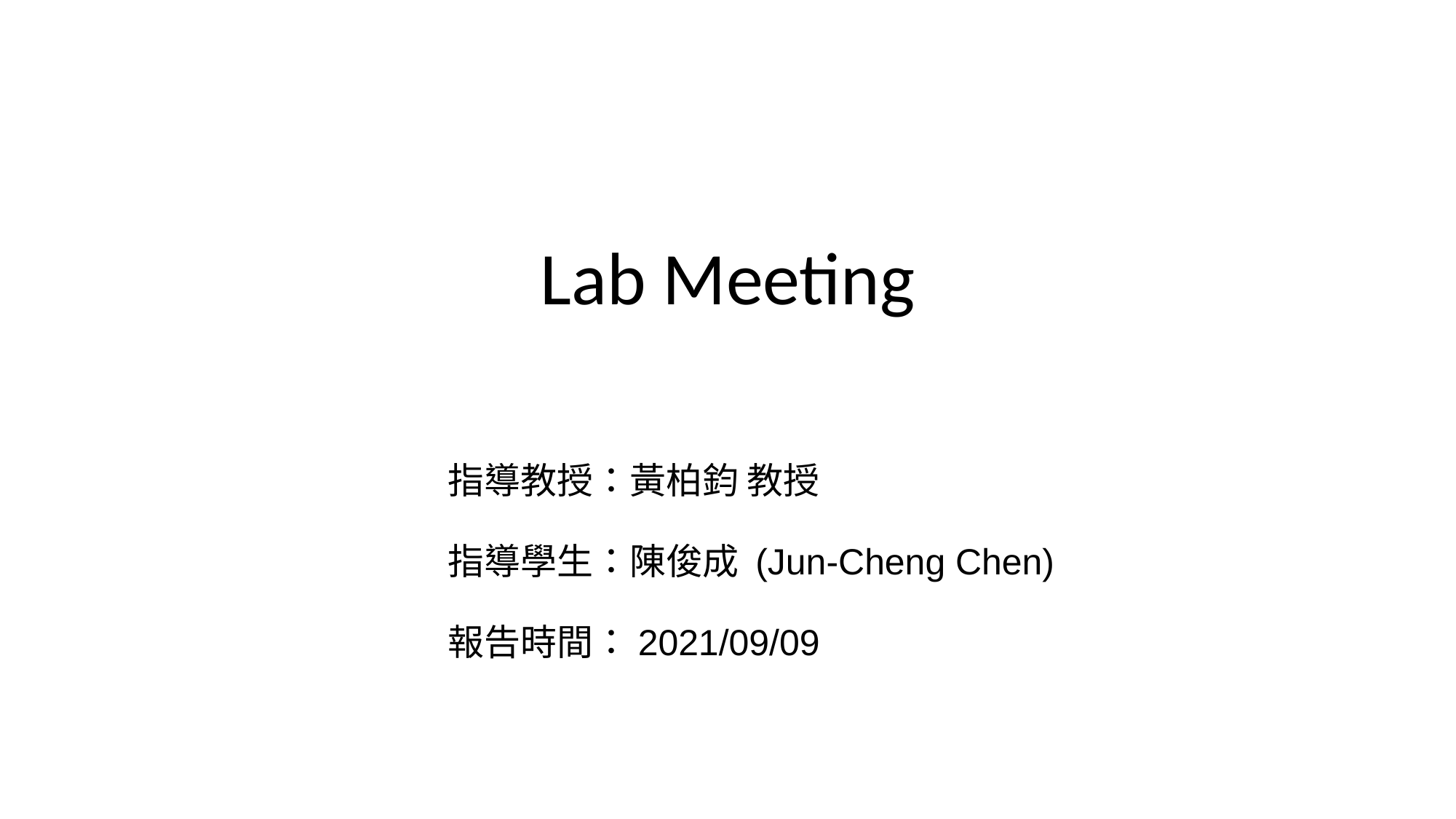

# Lab Meeting
指導教授：黃柏鈞 教授
指導學生：陳俊成 (Jun-Cheng Chen)
報告時間：2021/09/09